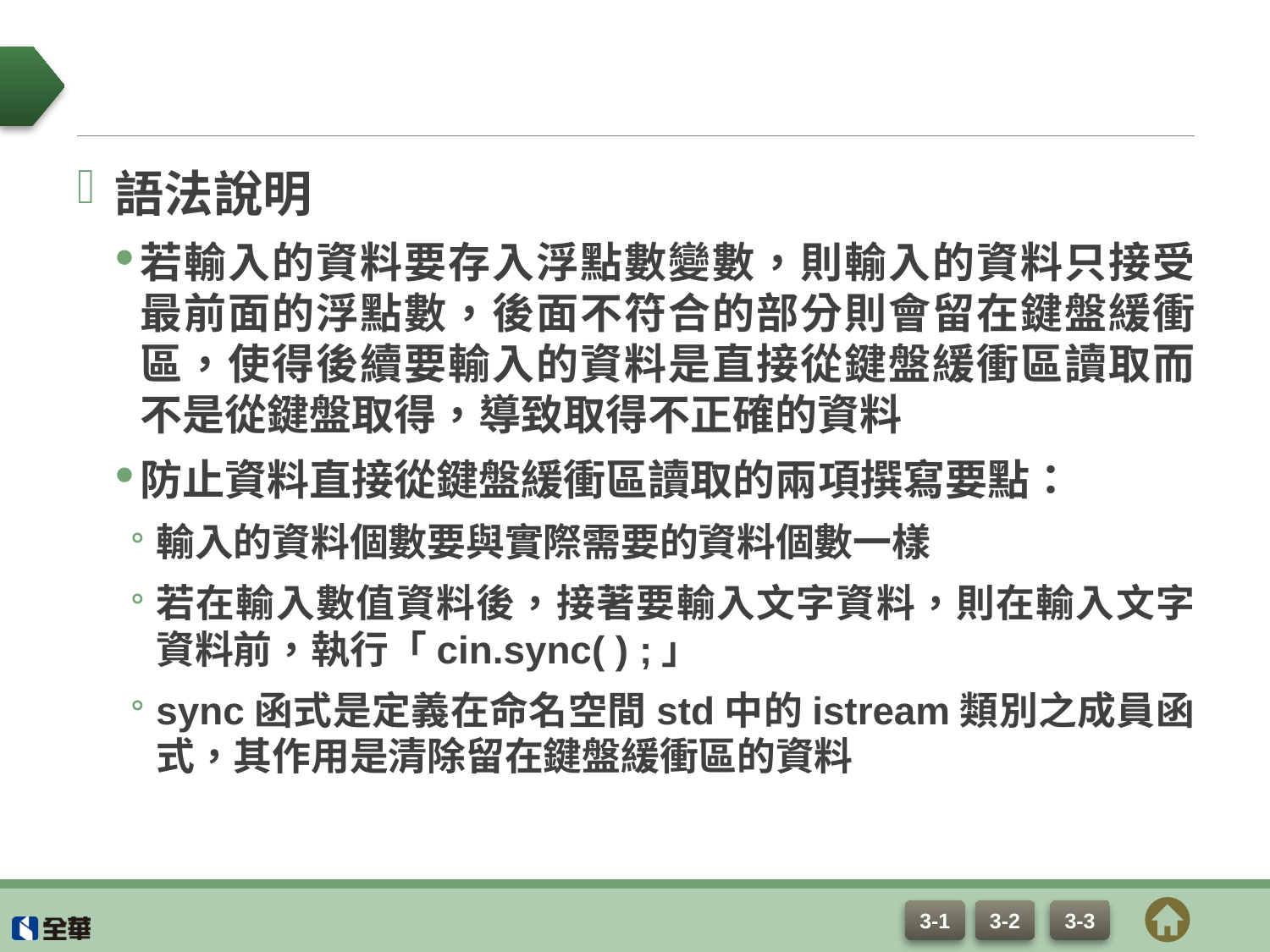

#
語法說明
若輸入的資料要存入浮點數變數，則輸入的資料只接受最前面的浮點數，後面不符合的部分則會留在鍵盤緩衝區，使得後續要輸入的資料是直接從鍵盤緩衝區讀取而不是從鍵盤取得，導致取得不正確的資料
防止資料直接從鍵盤緩衝區讀取的兩項撰寫要點：
輸入的資料個數要與實際需要的資料個數一樣
若在輸入數值資料後，接著要輸入文字資料，則在輸入文字資料前，執行「cin.sync( ) ;」
sync函式是定義在命名空間std中的istream類別之成員函式，其作用是清除留在鍵盤緩衝區的資料